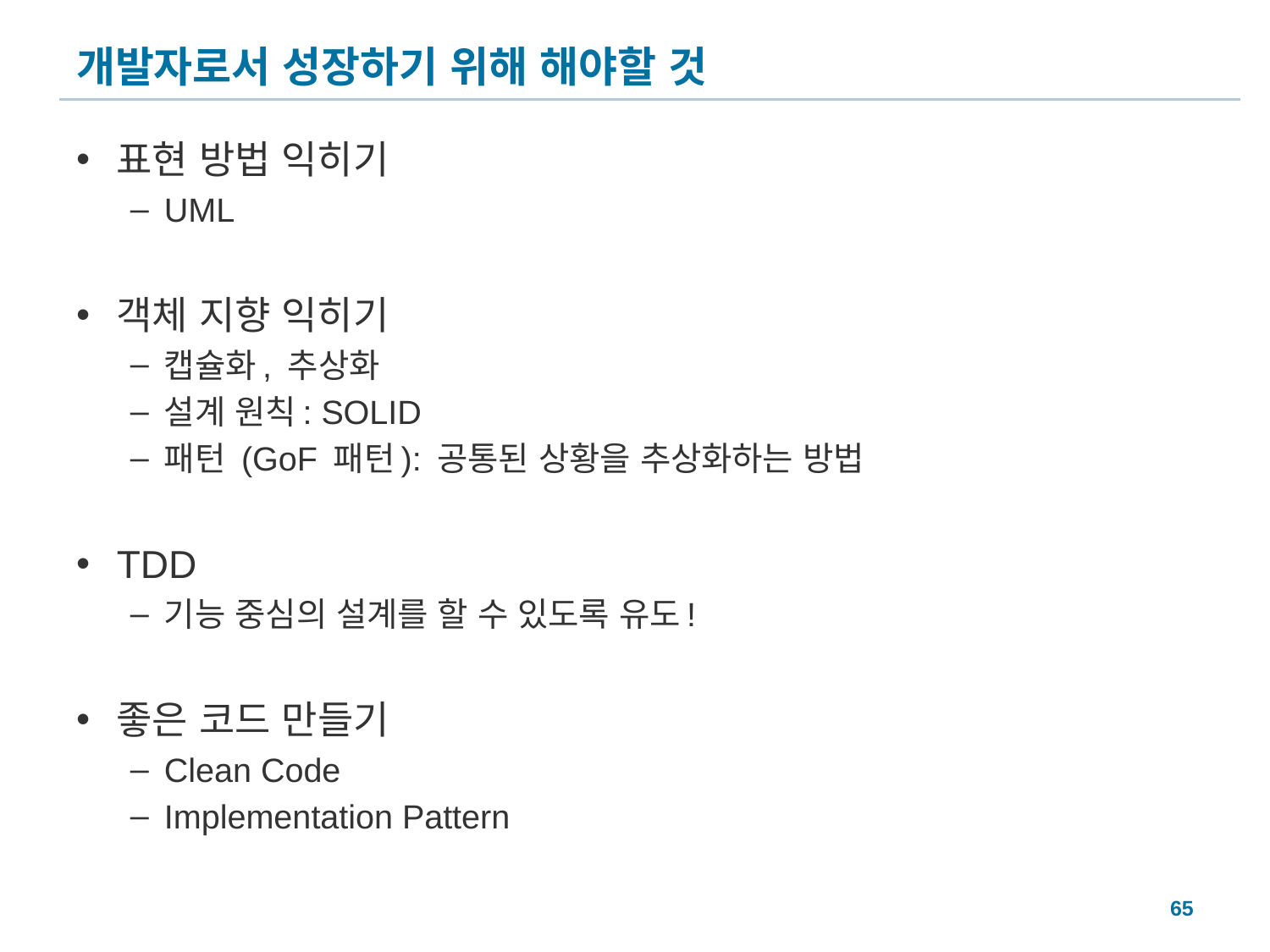

# 개발자로서 성장하기 위해 해야할 것
표현 방법 익히기
UML

객체 지향 익히기
캡슐화, 추상화
설계 원칙: SOLID
패턴 (GoF 패턴): 공통된 상황을 추상화하는 방법

TDD
기능 중심의 설계를 할 수 있도록 유도!

좋은 코드 만들기
Clean Code
Implementation Pattern
65